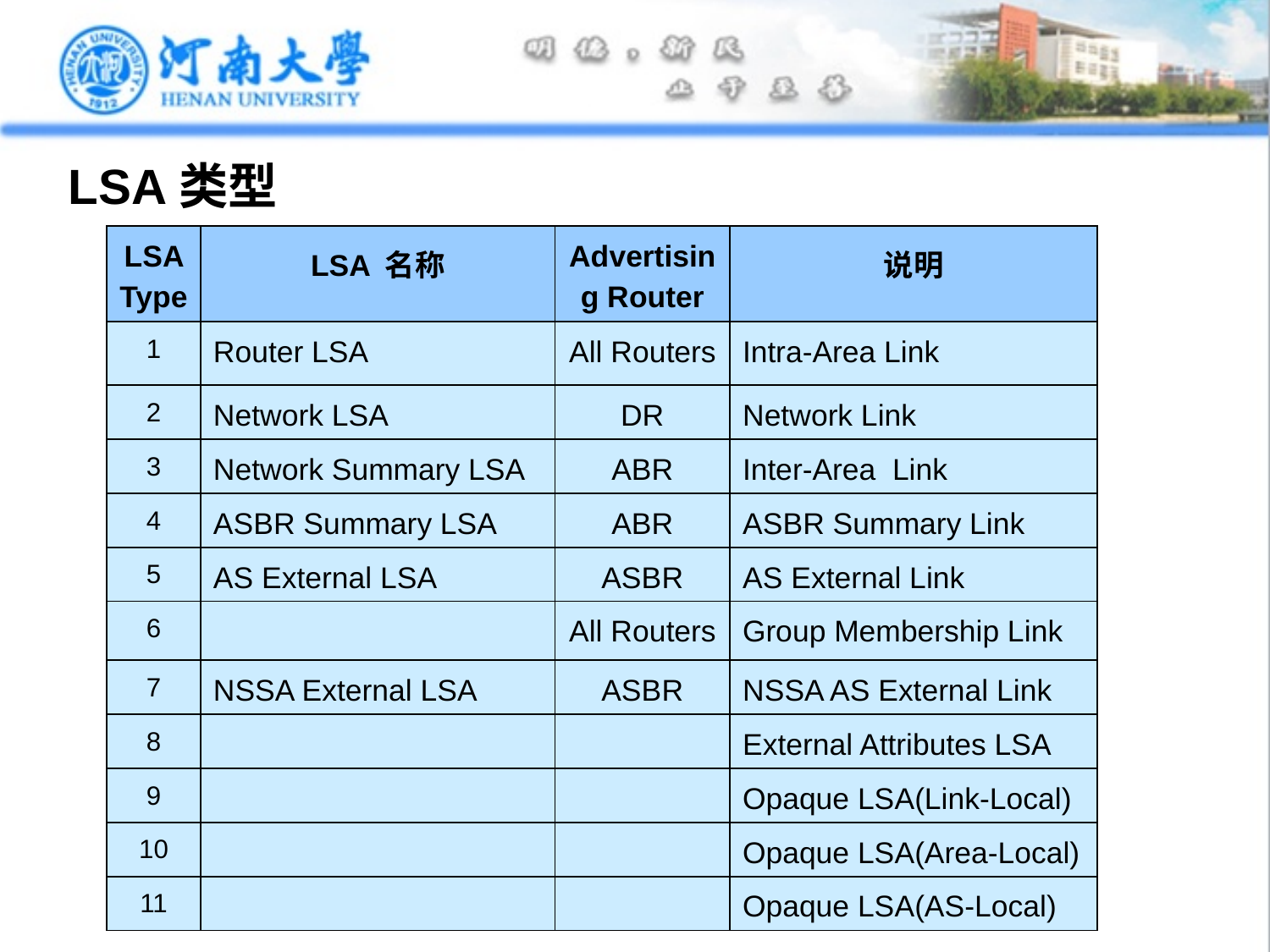

# LSA类型
| LSA Type | LSA 名称 | Advertising Router | 说明 |
| --- | --- | --- | --- |
| 1 | Router LSA | All Routers | Intra-Area Link |
| 2 | Network LSA | DR | Network Link |
| 3 | Network Summary LSA | ABR | Inter-Area Link |
| 4 | ASBR Summary LSA | ABR | ASBR Summary Link |
| 5 | AS External LSA | ASBR | AS External Link |
| 6 |  | All Routers | Group Membership Link |
| 7 | NSSA External LSA | ASBR | NSSA AS External Link |
| 8 |  |  | External Attributes LSA |
| 9 |  |  | Opaque LSA(Link-Local) |
| 10 |  |  | Opaque LSA(Area-Local) |
| 11 |  |  | Opaque LSA(AS-Local) |